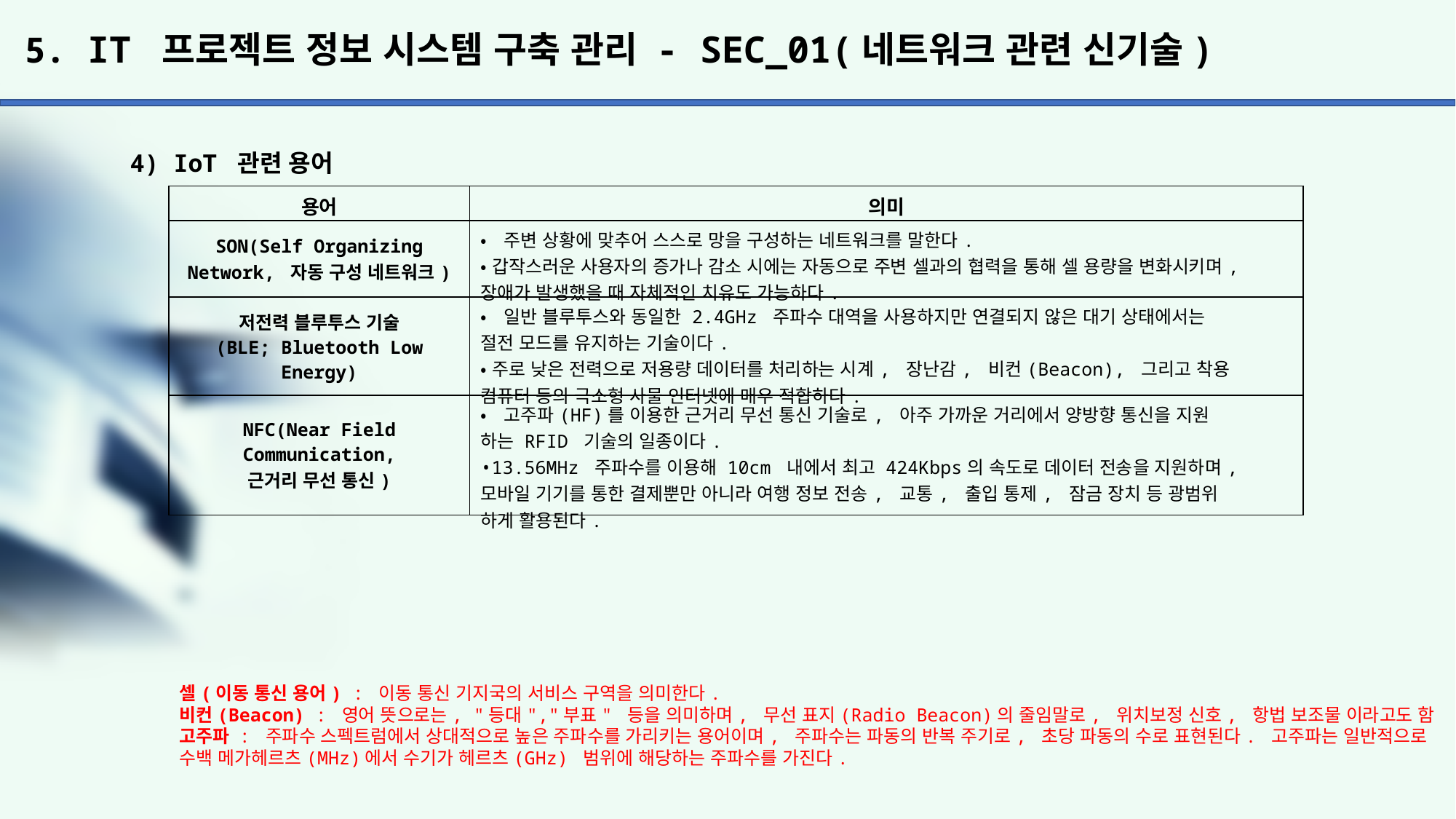

# 5. IT 프로젝트 정보 시스템 구축 관리 - SEC_01(네트워크 관련 신기술)
4) IoT 관련 용어

| 용어 | 의미 |
| --- | --- |
| SON(Self Organizing Network, 자동 구성 네트워크) | •주변 상황에 맞추어 스스로 망을 구성하는 네트워크를 말한다. •갑작스러운 사용자의 증가나 감소 시에는 자동으로 주변 셀과의 협력을 통해 셀 용량을 변화시키며, 장애가 발생했을 때 자체적인 치유도 가능하다. |
| 저전력 블루투스 기술 (BLE; Bluetooth Low Energy) | •일반 블루투스와 동일한 2.4GHz 주파수 대역을 사용하지만 연결되지 않은 대기 상태에서는 절전 모드를 유지하는 기술이다. •주로 낮은 전력으로 저용량 데이터를 처리하는 시계, 장난감, 비컨(Beacon), 그리고 착용 컴퓨터 등의 극소형 사물 인터넷에 매우 적합하다. |
| NFC(Near Field Communication, 근거리 무선 통신) | •고주파(HF)를 이용한 근거리 무선 통신 기술로, 아주 가까운 거리에서 양방향 통신을 지원 하는 RFID 기술의 일종이다. •13.56MHz 주파수를 이용해 10cm 내에서 최고 424Kbps의 속도로 데이터 전송을 지원하며, 모바일 기기를 통한 결제뿐만 아니라 여행 정보 전송, 교통, 출입 통제, 잠금 장치 등 광범위 하게 활용된다. |
셀(이동 통신 용어) : 이동 통신 기지국의 서비스 구역을 의미한다.
비컨(Beacon) : 영어 뜻으로는, "등대","부표" 등을 의미하며, 무선 표지(Radio Beacon)의 줄임말로, 위치보정 신호, 항법 보조물 이라고도 함
고주파 : 주파수 스펙트럼에서 상대적으로 높은 주파수를 가리키는 용어이며, 주파수는 파동의 반복 주기로, 초당 파동의 수로 표현된다. 고주파는 일반적으로 수백 메가헤르츠(MHz)에서 수기가 헤르츠(GHz) 범위에 해당하는 주파수를 가진다.